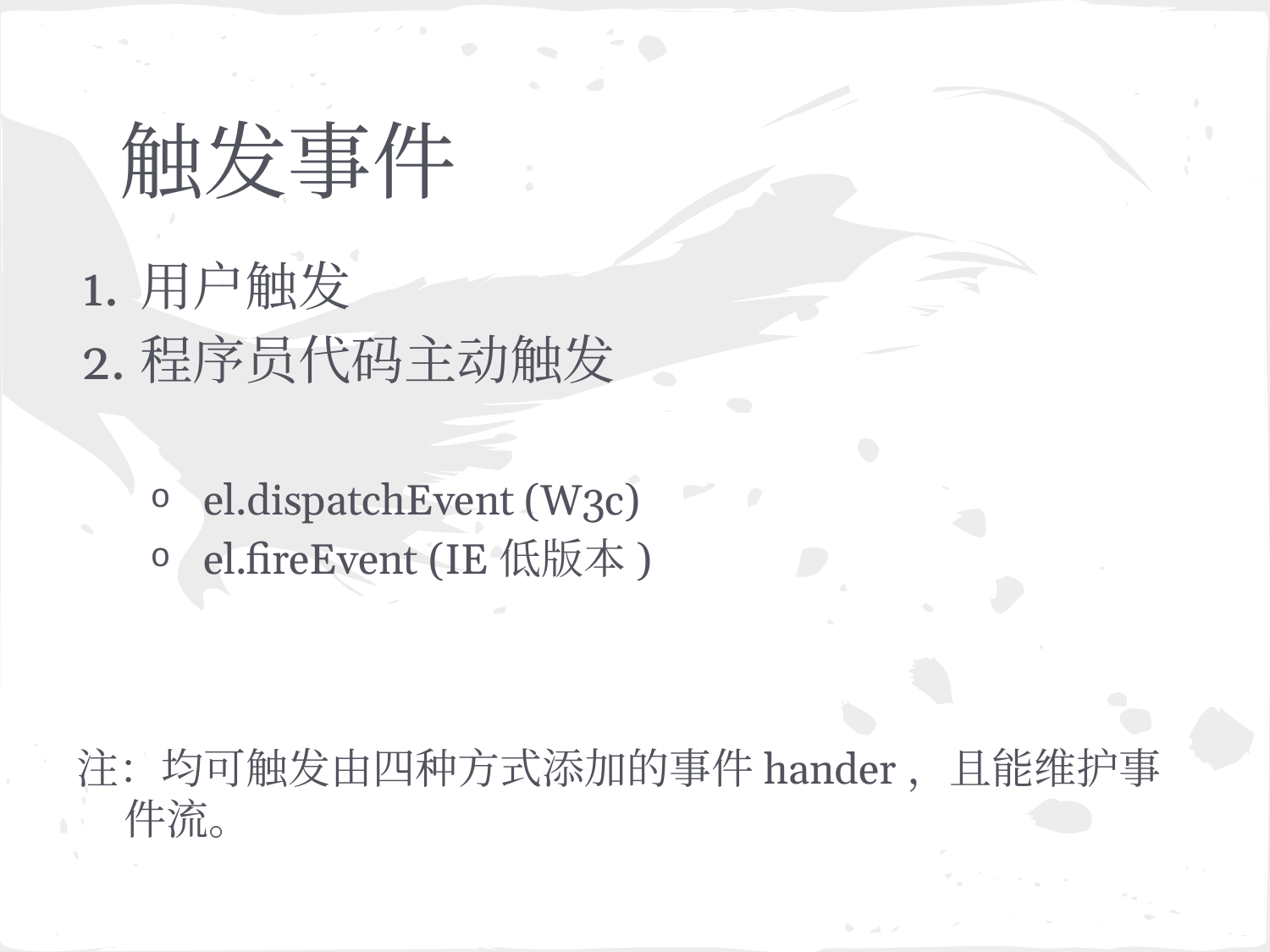

# 触发事件
用户触发
程序员代码主动触发

el.dispatchEvent (W3c)
el.fireEvent (IE低版本)

注：均可触发由四种方式添加的事件hander，且能维护事件流。